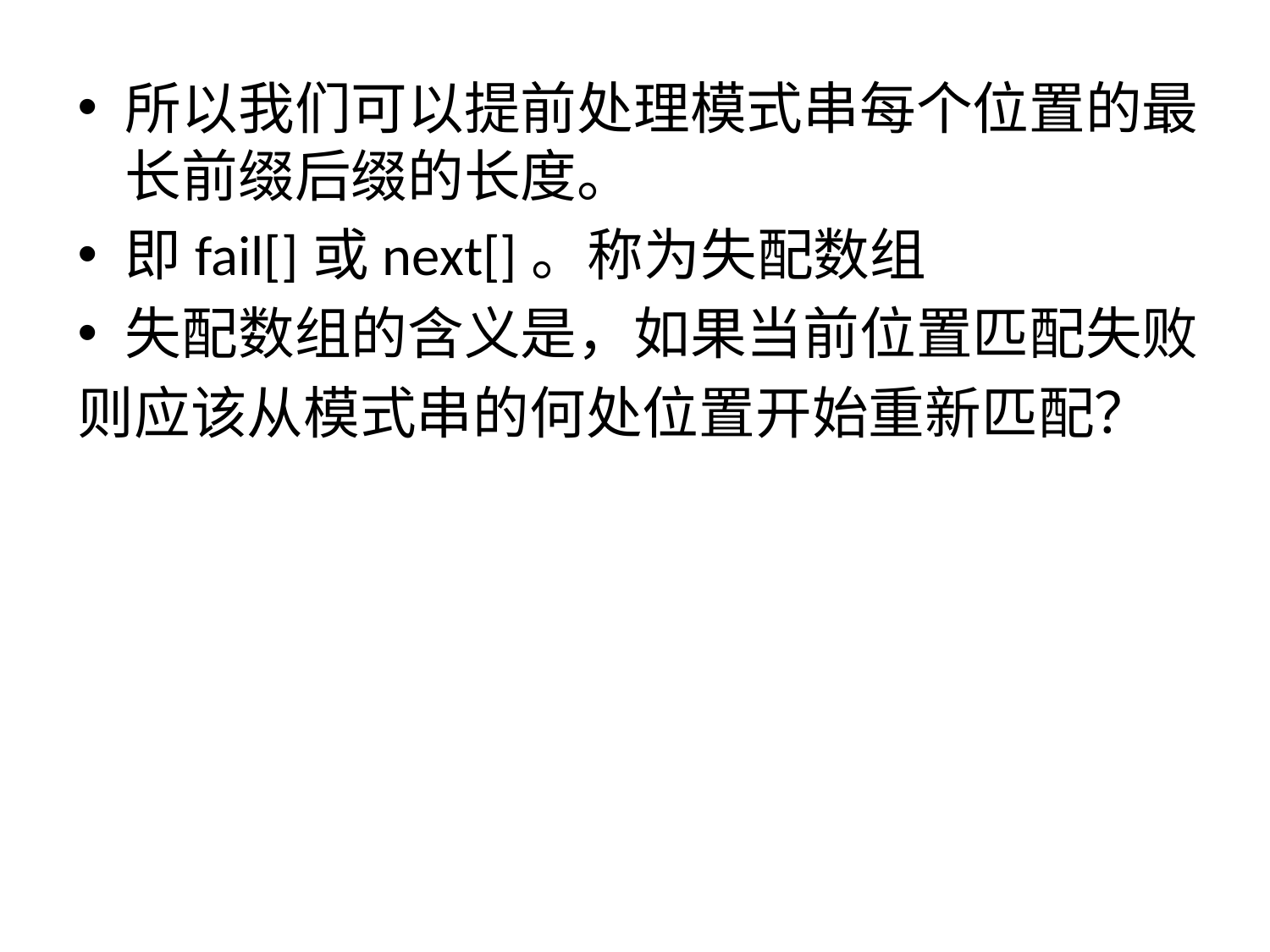

所以我们可以提前处理模式串每个位置的最长前缀后缀的长度。
即fail[]或next[]。称为失配数组
失配数组的含义是，如果当前位置匹配失败
则应该从模式串的何处位置开始重新匹配？